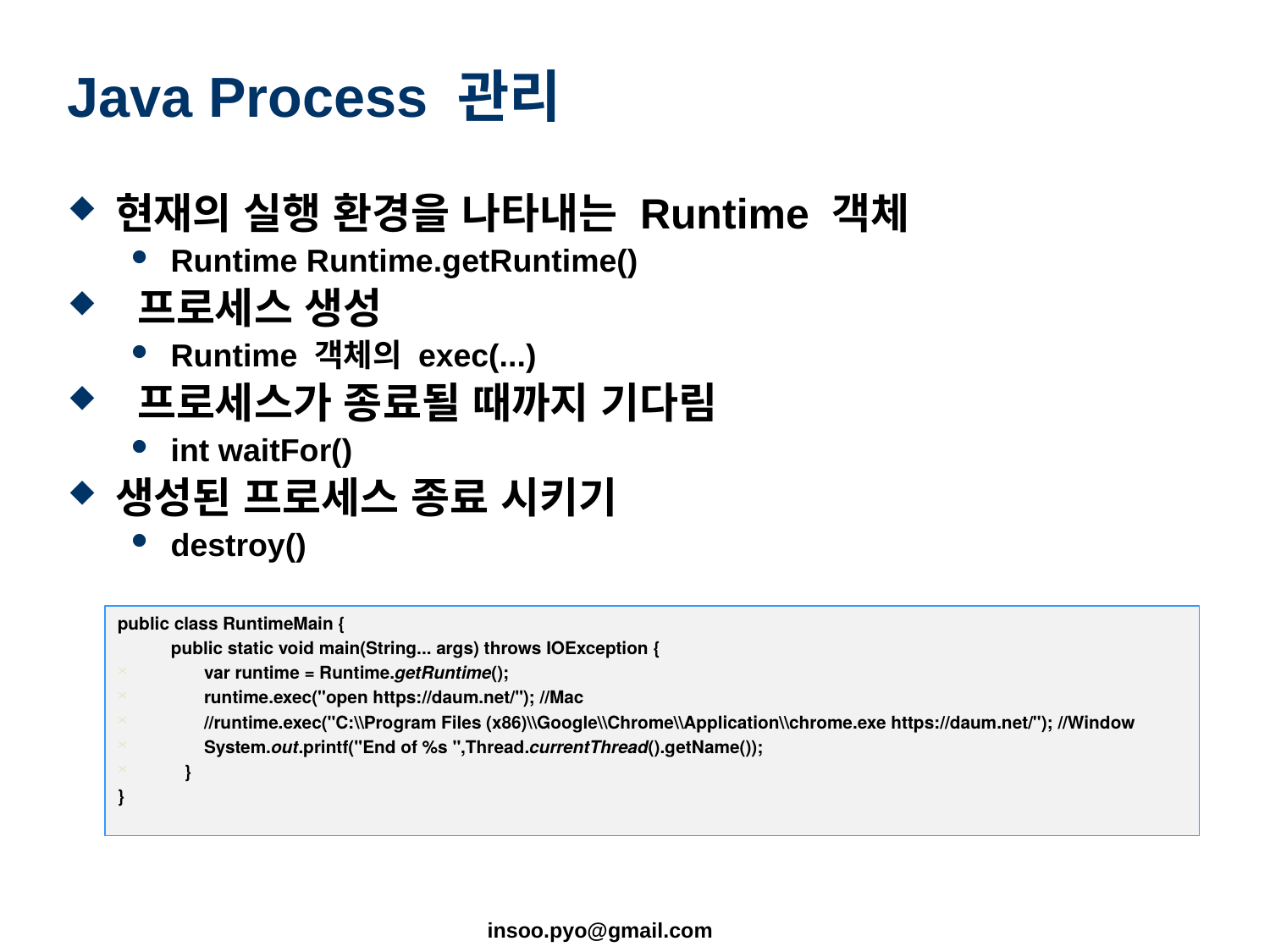

# Java Process 관리
현재의 실행 환경을 나타내는 Runtime 객체
Runtime Runtime.getRuntime()
 프로세스 생성
Runtime 객체의 exec(...)
 프로세스가 종료될 때까지 기다림
int waitFor()
생성된 프로세스 종료 시키기
destroy()
public class RuntimeMain {
           public static void main(String... args) throws IOException {
        var runtime = Runtime.getRuntime();
        runtime.exec("open https://daum.net/"); //Mac
        //runtime.exec("C:\\Program Files (x86)\\Google\\Chrome\\Application\\chrome.exe https://daum.net/"); //Window
        System.out.printf("End of %s ",Thread.currentThread().getName());
    }
}